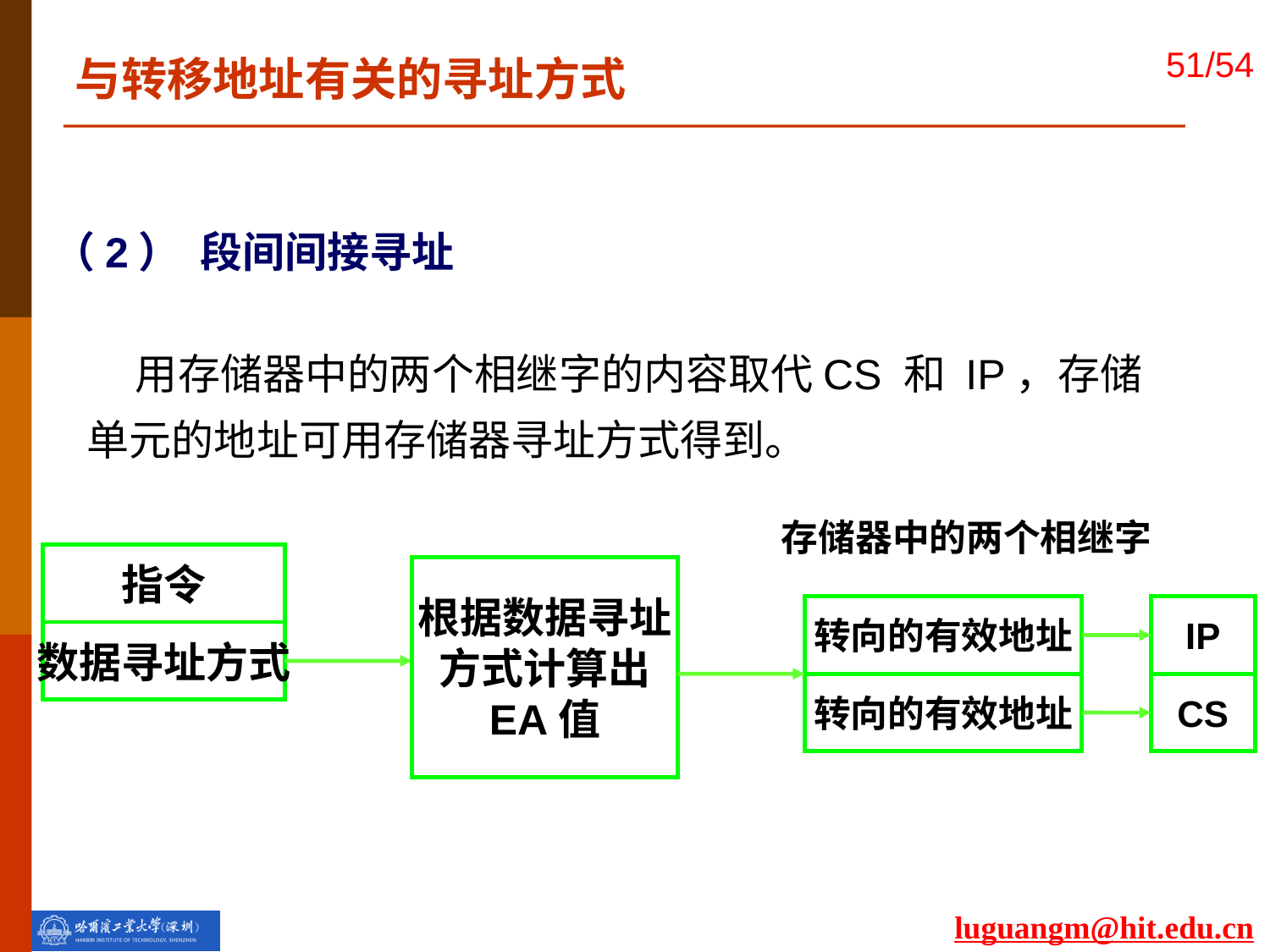

与转移地址有关的寻址方式
（2）  段间间接寻址
    用存储器中的两个相继字的内容取代CS 和 IP，存储单元的地址可用存储器寻址方式得到。
存储器中的两个相继字
指令
根据数据寻址
方式计算出
EA值
转向的有效地址
转向的有效地址
IP
CS
数据寻址方式